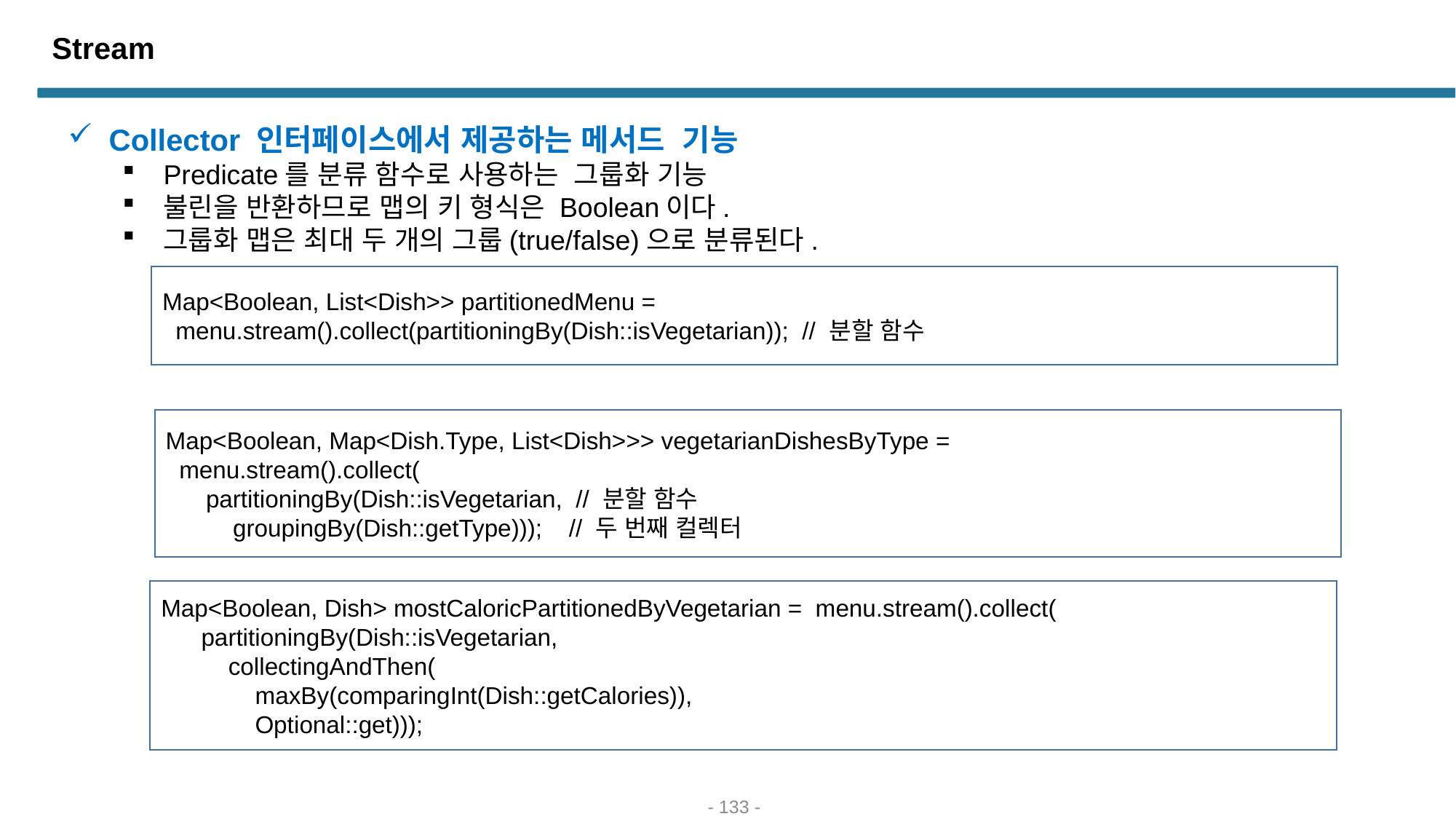

# Stream
Collector 인터페이스에서 제공하는 메서드  기능
Predicate를 분류 함수로 사용하는  그룹화 기능
불린을 반환하므로 맵의 키 형식은 Boolean이다.
그룹화 맵은 최대 두 개의 그룹(true/false)으로 분류된다.
Map<Boolean, List<Dish>> partitionedMenu =
  menu.stream().collect(partitioningBy(Dish::isVegetarian));  // 분할 함수
Map<Boolean, Map<Dish.Type, List<Dish>>> vegetarianDishesByType =
  menu.stream().collect(
      partitioningBy(Dish::isVegetarian,  // 분할 함수
          groupingBy(Dish::getType)));    // 두 번째 컬렉터
Map<Boolean, Dish> mostCaloricPartitionedByVegetarian =  menu.stream().collect(
      partitioningBy(Dish::isVegetarian,
          collectingAndThen(
              maxBy(comparingInt(Dish::getCalories)),
              Optional::get)));
- 133 -